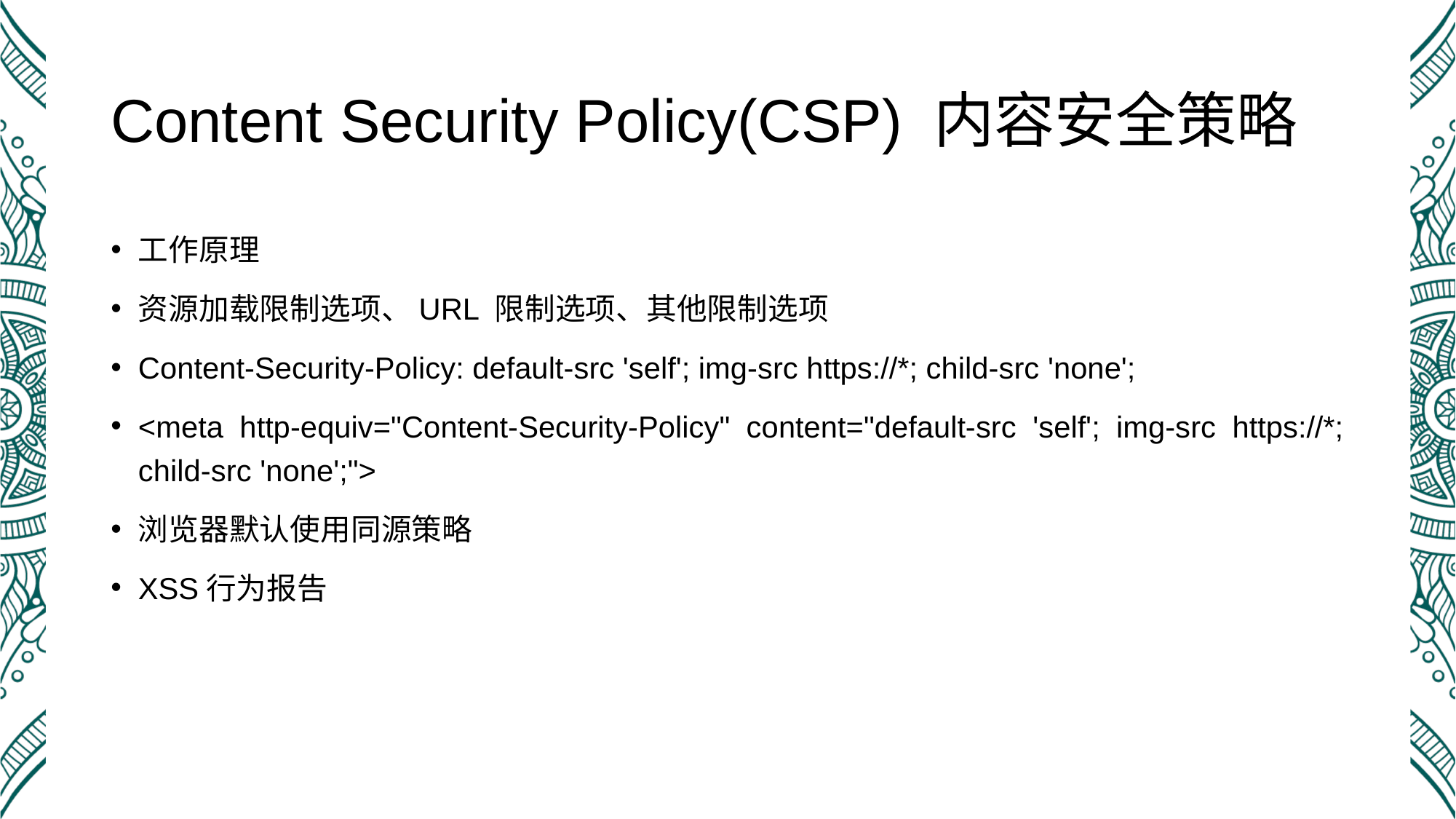

# Content Security Policy(CSP) 内容安全策略
工作原理
资源加载限制选项、URL 限制选项、其他限制选项
Content-Security-Policy: default-src 'self'; img-src https://*; child-src 'none';
<meta http-equiv="Content-Security-Policy" content="default-src 'self'; img-src https://*; child-src 'none';">
浏览器默认使用同源策略
XSS行为报告